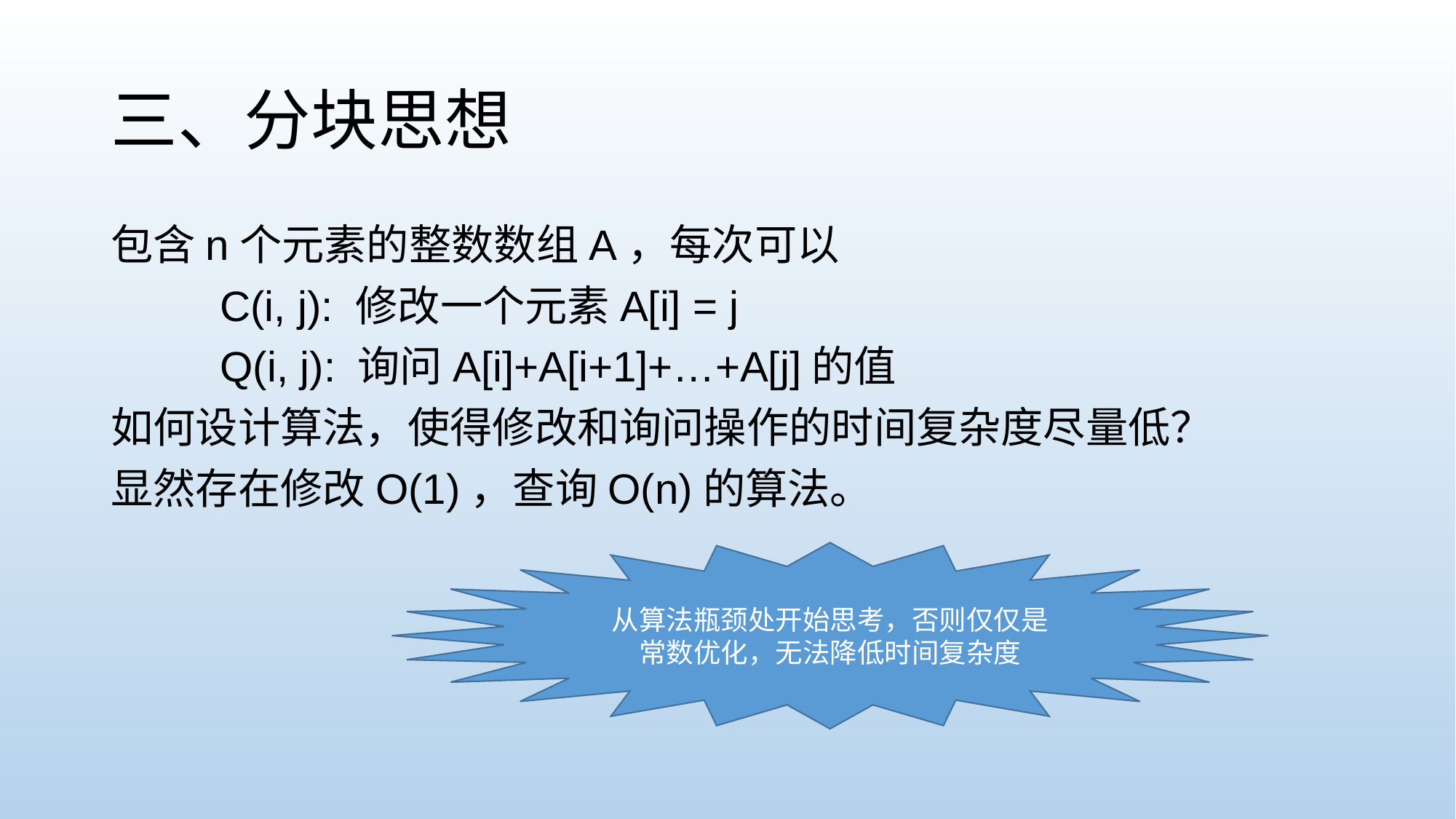

# 三、分块思想
包含n个元素的整数数组A，每次可以
	C(i, j): 修改一个元素A[i] = j
	Q(i, j): 询问A[i]+A[i+1]+…+A[j]的值
如何设计算法，使得修改和询问操作的时间复杂度尽量低？
显然存在修改O(1)，查询O(n)的算法。
从算法瓶颈处开始思考，否则仅仅是常数优化，无法降低时间复杂度